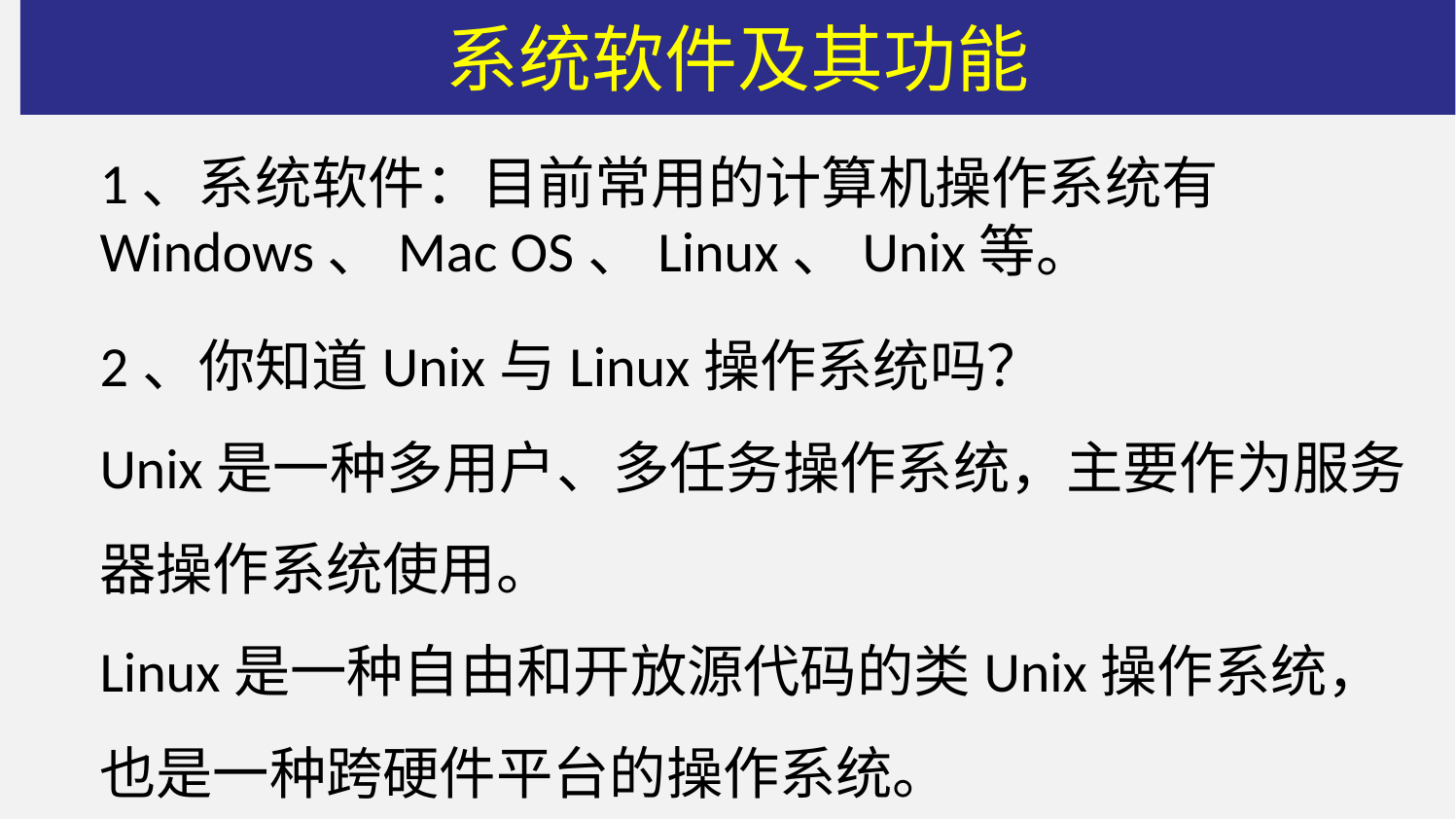

# 系统软件及其功能
1、系统软件：目前常用的计算机操作系统有Windows、Mac OS、Linux、Unix等。
2、你知道Unix与Linux操作系统吗？
Unix是一种多用户、多任务操作系统，主要作为服务器操作系统使用。
Linux是一种自由和开放源代码的类Unix操作系统，也是一种跨硬件平台的操作系统。